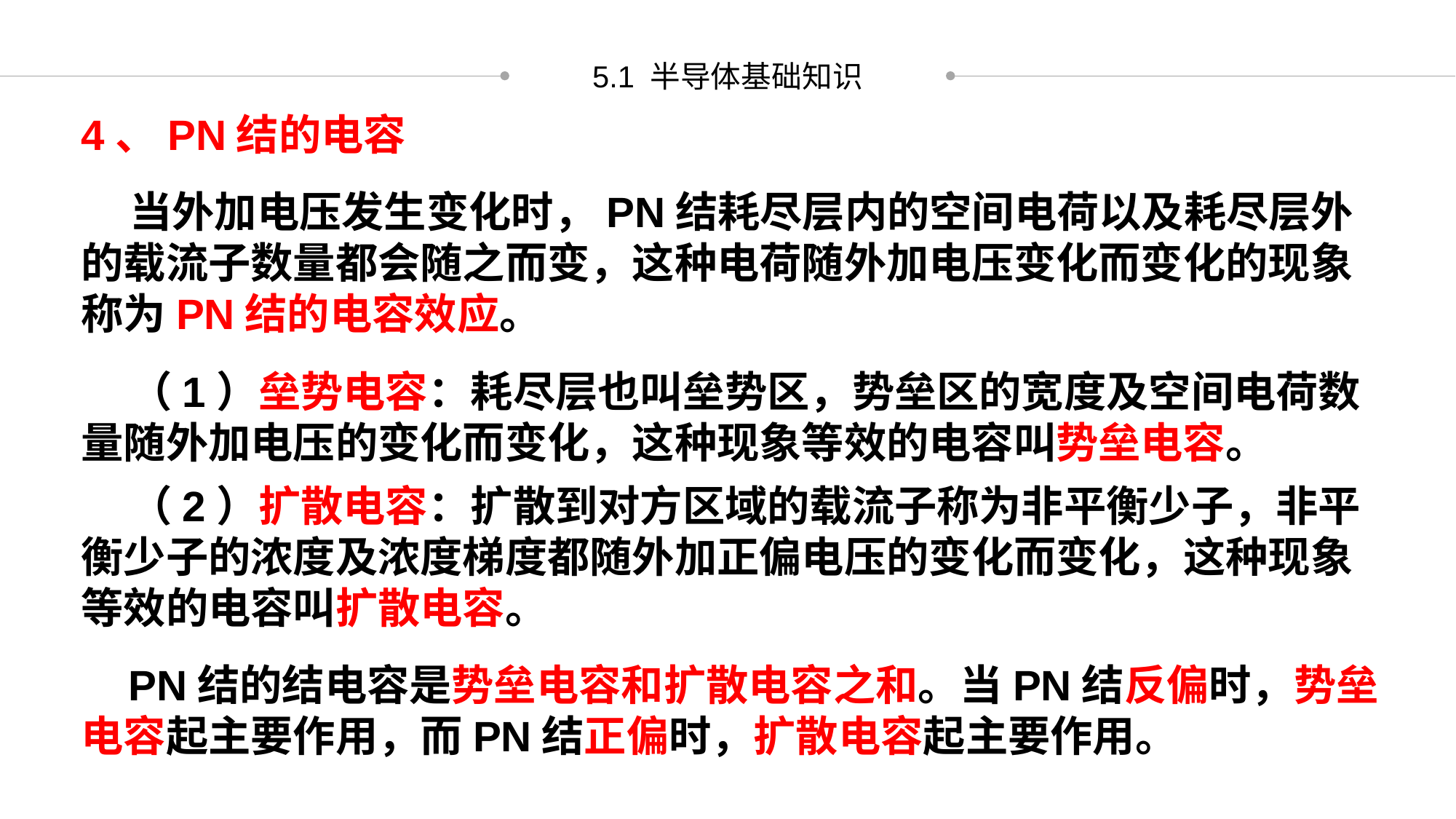

5.1 半导体基础知识
4、PN结的电容
    当外加电压发生变化时，PN结耗尽层内的空间电荷以及耗尽层外的载流子数量都会随之而变，这种电荷随外加电压变化而变化的现象称为PN结的电容效应。
    （1）垒势电容：耗尽层也叫垒势区，势垒区的宽度及空间电荷数量随外加电压的变化而变化，这种现象等效的电容叫势垒电容。
    （2）扩散电容：扩散到对方区域的载流子称为非平衡少子，非平衡少子的浓度及浓度梯度都随外加正偏电压的变化而变化，这种现象等效的电容叫扩散电容。
    PN结的结电容是势垒电容和扩散电容之和。当PN结反偏时，势垒电容起主要作用，而PN结正偏时，扩散电容起主要作用。